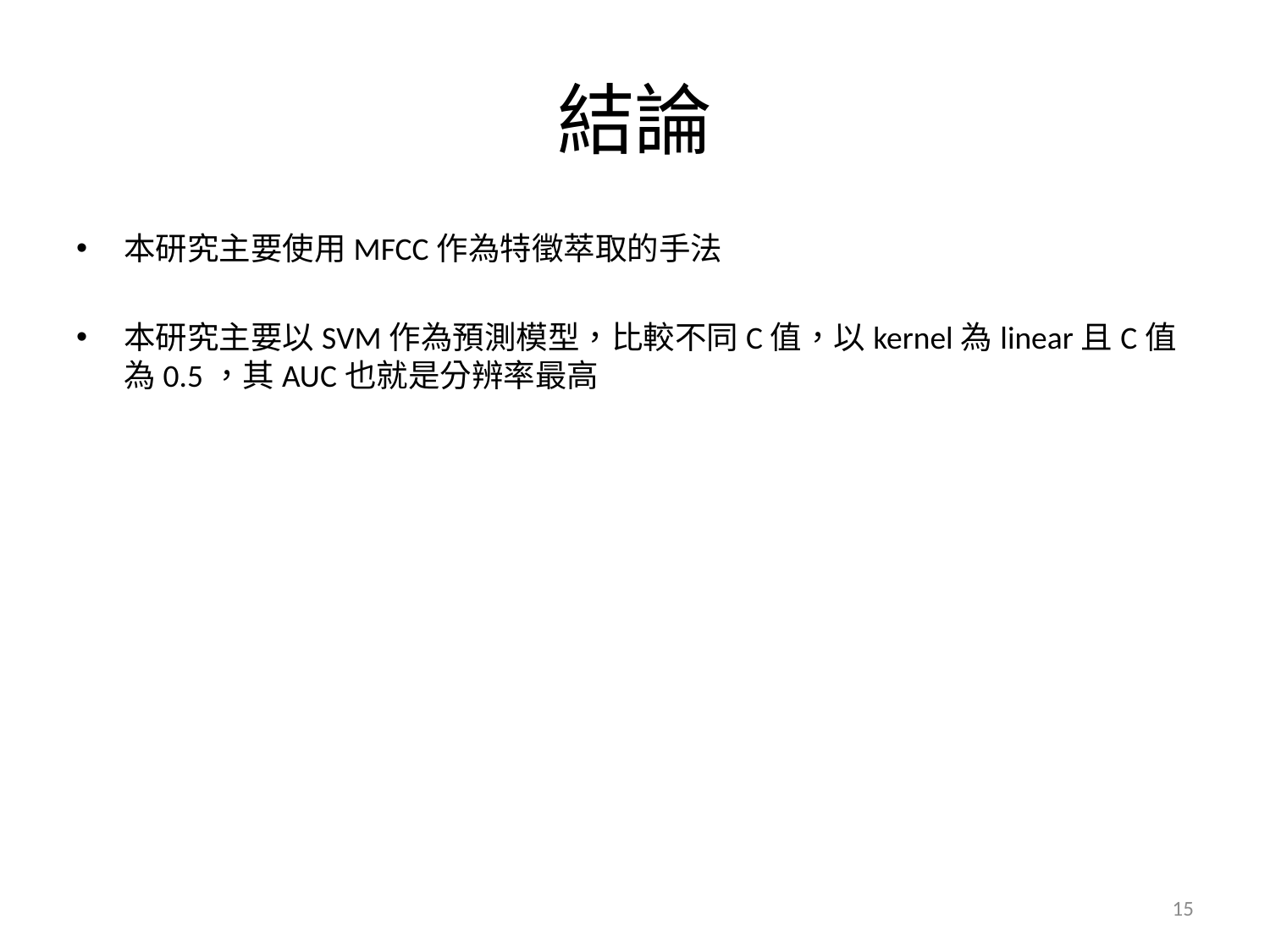

# 結論
本研究主要使用MFCC作為特徵萃取的手法

本研究主要以SVM作為預測模型，比較不同C值，以kernel為linear且C值為0.5，其AUC也就是分辨率最高

15